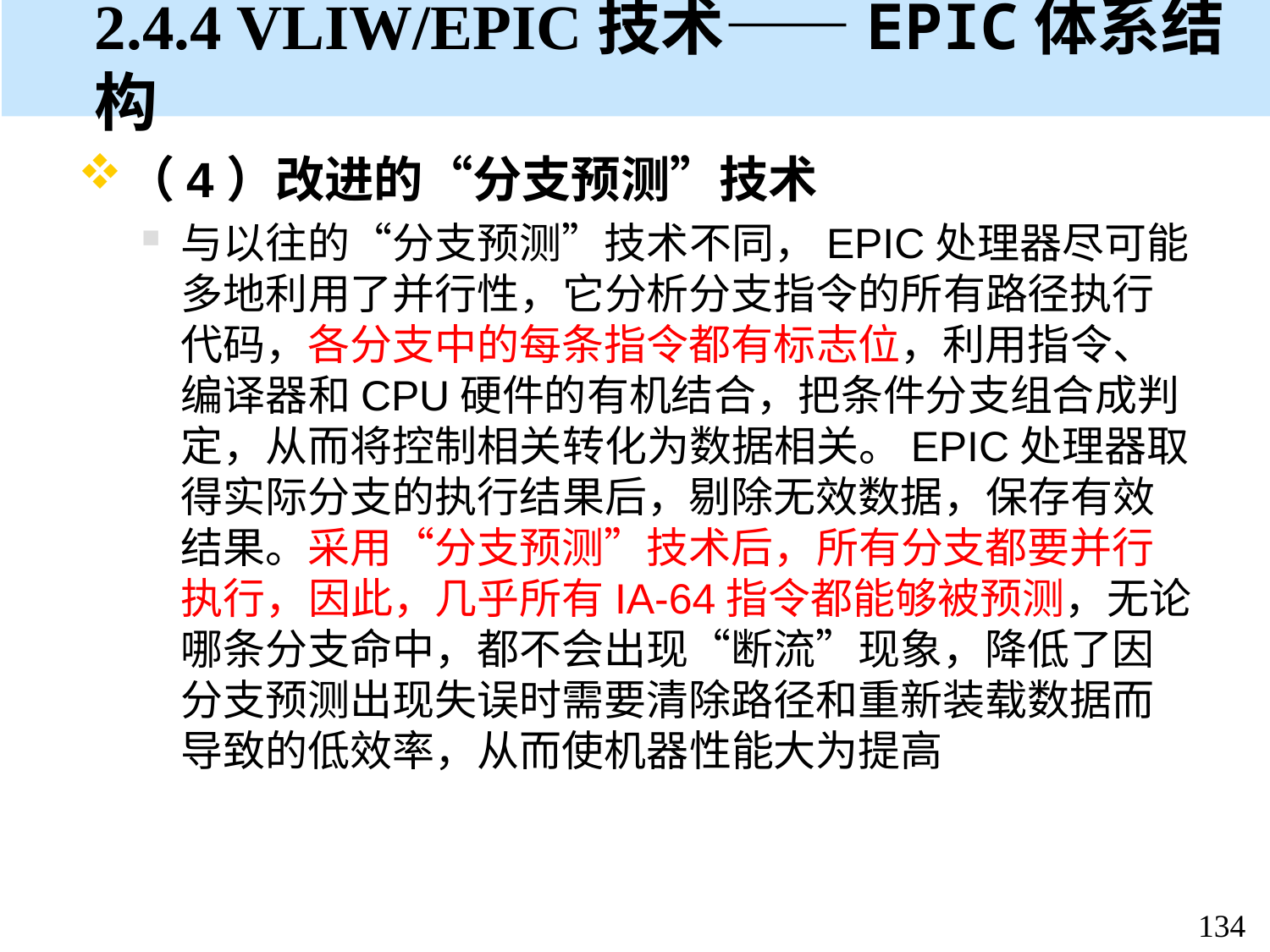

# 2.4.4 VLIW/EPIC技术——EPIC体系结构
（4）改进的“分支预测”技术
与以往的“分支预测”技术不同，EPIC处理器尽可能多地利用了并行性，它分析分支指令的所有路径执行代码，各分支中的每条指令都有标志位，利用指令、编译器和CPU硬件的有机结合，把条件分支组合成判定，从而将控制相关转化为数据相关。EPIC处理器取得实际分支的执行结果后，剔除无效数据，保存有效结果。采用“分支预测”技术后，所有分支都要并行执行，因此，几乎所有IA-64指令都能够被预测，无论哪条分支命中，都不会出现“断流”现象，降低了因分支预测出现失误时需要清除路径和重新装载数据而导致的低效率，从而使机器性能大为提高